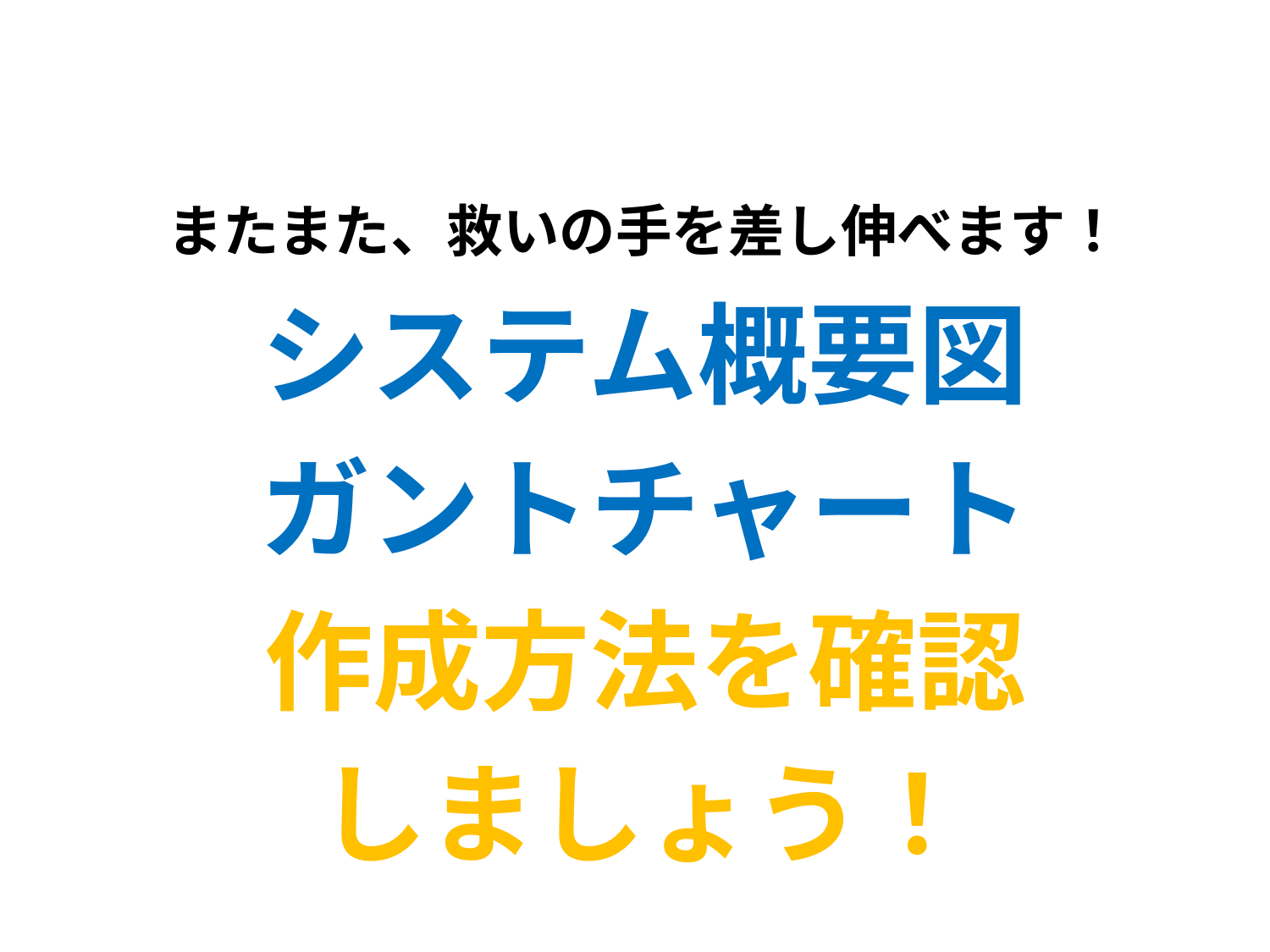

またまた、救いの手を差し伸べます！
システム概要図
ガントチャート
作成方法を確認
しましょう！